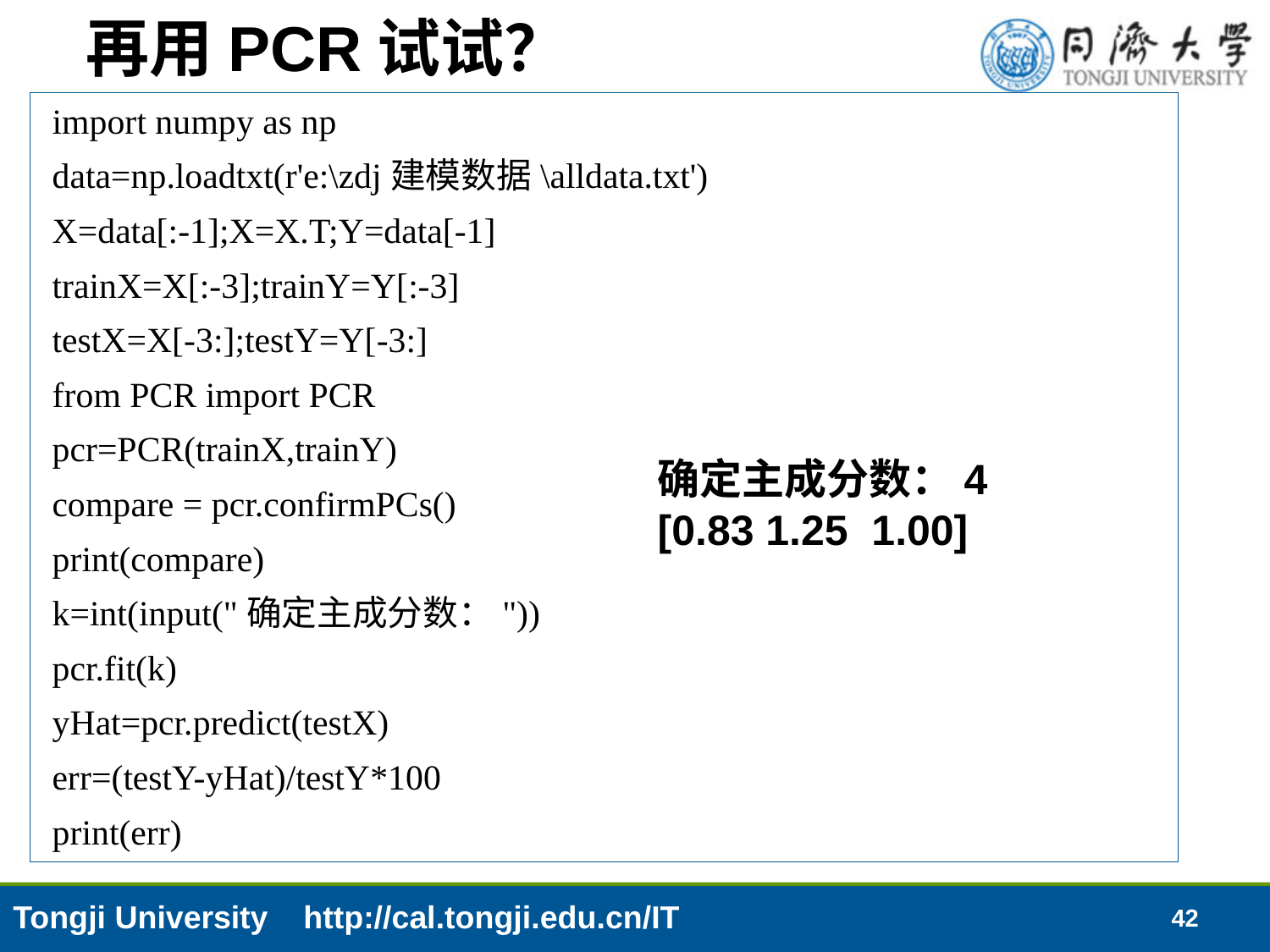

# 再用PCR试试？
import numpy as np
data=np.loadtxt(r'e:\zdj建模数据\alldata.txt')
X=data[:-1];X=X.T;Y=data[-1]
trainX=X[:-3];trainY=Y[:-3]
testX=X[-3:];testY=Y[-3:]
from PCR import PCR
pcr=PCR(trainX,trainY)
compare = pcr.confirmPCs()
print(compare)
k=int(input("确定主成分数："))
pcr.fit(k)
yHat=pcr.predict(testX)
err=(testY-yHat)/testY*100
print(err)
确定主成分数：4
[0.83 1.25  1.00]